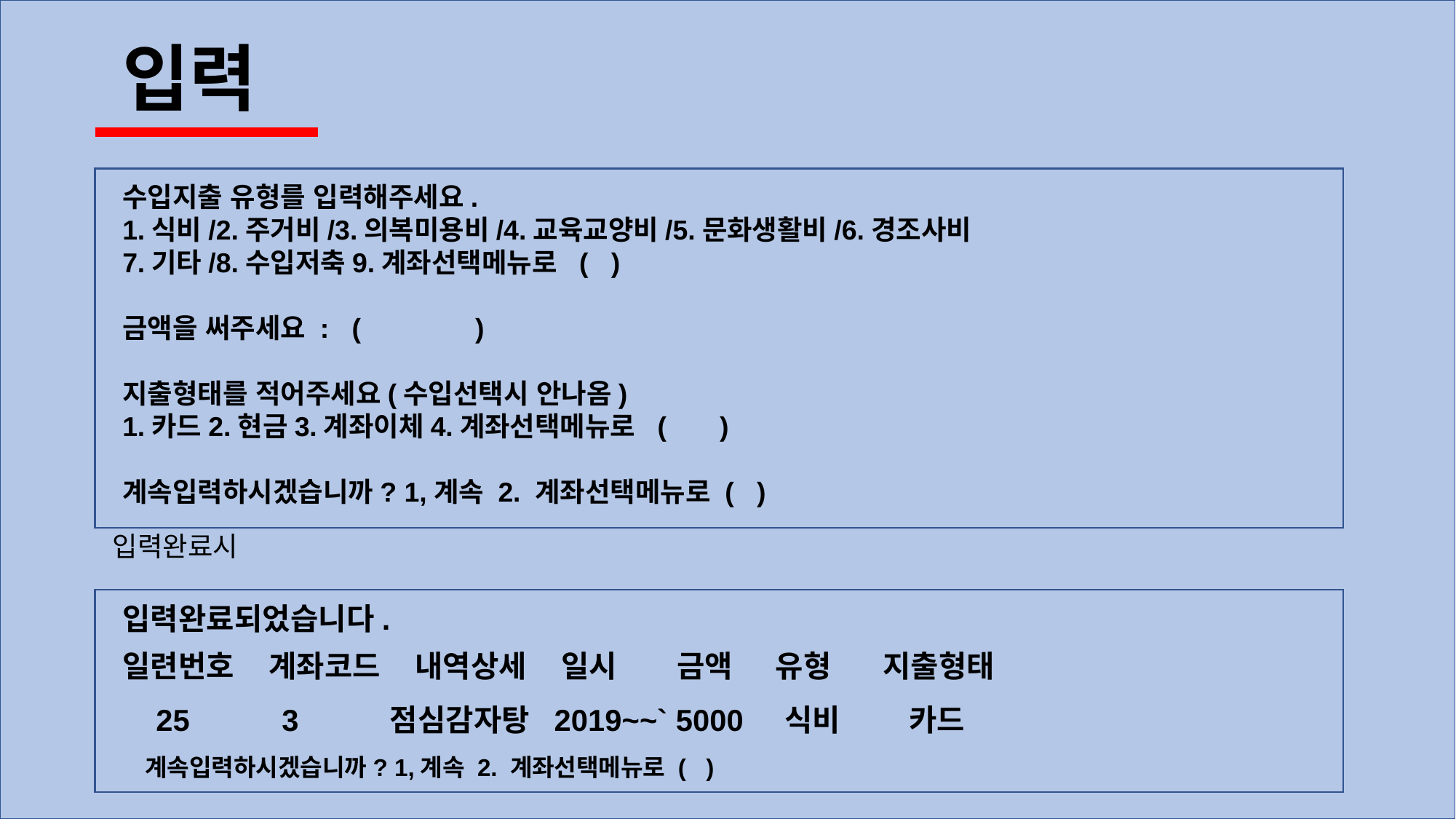

입력

수입지출 유형를 입력해주세요.
1.식비/2.주거비/3.의복미용비/4.교육교양비/5.문화생활비/6.경조사비
7.기타/8.수입저축9.계좌선택메뉴로  (   )

금액을 써주세요 :   (               )

지출형태를 적어주세요(수입선택시 안나옴)
1.카드2.현금3.계좌이체4.계좌선택메뉴로  (       )

계속입력하시겠습니까? 1,계속 2. 계좌선택메뉴로 (   )

입력완료시

입력완료되었습니다.
일련번호    계좌코드    내역상세    일시       금액     유형      지출형태
    25           3          점심감자탕  2019~~` 5000    식비        카드
계속입력하시겠습니까? 1,계속 2. 계좌선택메뉴로 (   )